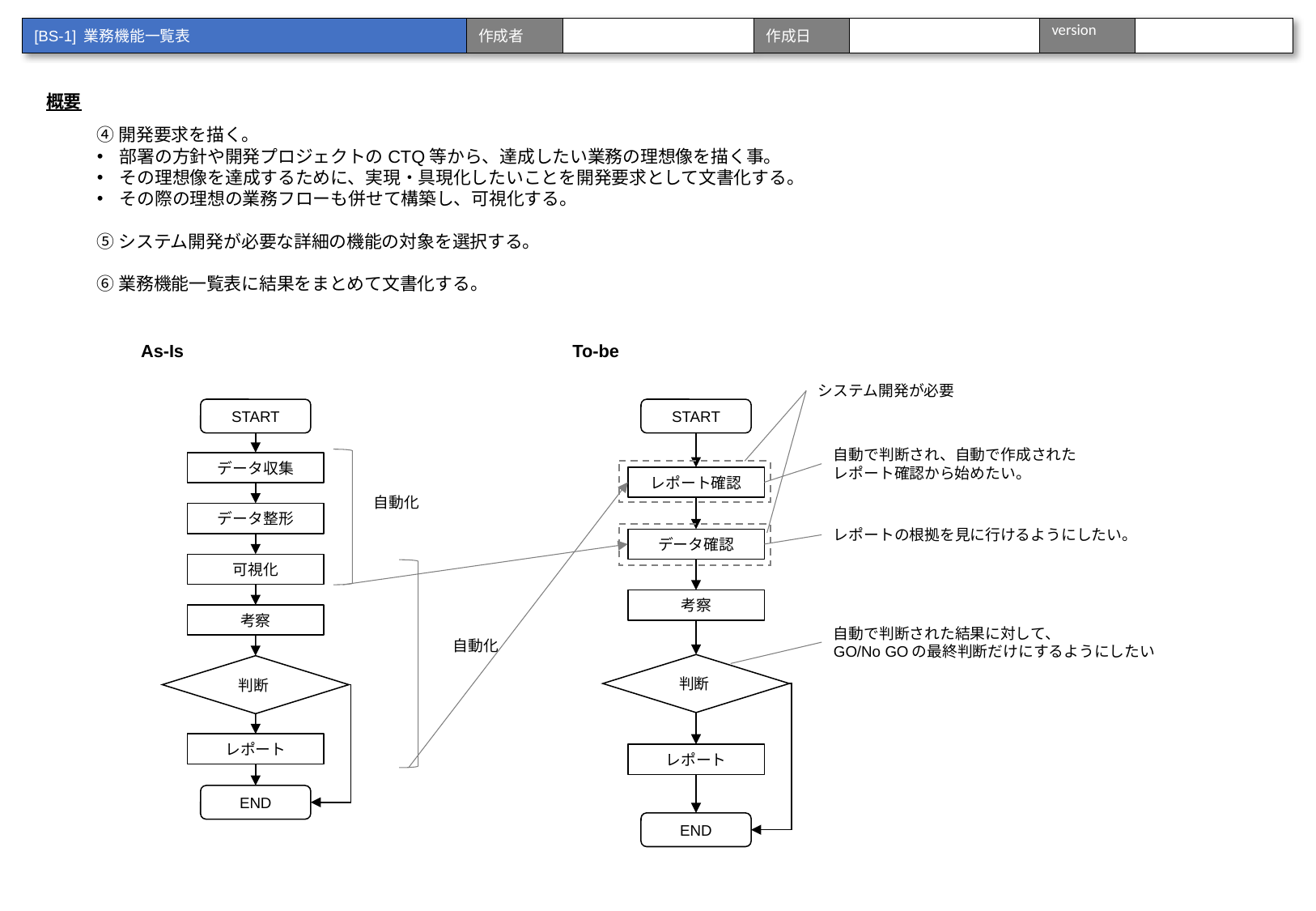

| [BS-1] 業務機能一覧表 | 作成者 |  | 作成日 |  | version |  |
| --- | --- | --- | --- | --- | --- | --- |
概要
④開発要求を描く。
部署の方針や開発プロジェクトのCTQ等から、達成したい業務の理想像を描く事。
その理想像を達成するために、実現・具現化したいことを開発要求として文書化する。
その際の理想の業務フローも併せて構築し、可視化する。

⑤システム開発が必要な詳細の機能の対象を選択する。

⑥業務機能一覧表に結果をまとめて文書化する。
To-be
As-Is
システム開発が必要
START
START
自動で判断され、自動で作成された
レポート確認から始めたい。

データ収集

レポート確認
自動化
データ整形
レポートの根拠を見に行けるようにしたい。

データ確認
可視化

考察
考察
自動で判断された結果に対して、
GO/No GOの最終判断だけにするようにしたい
自動化
判断
判断
レポート
レポート
END
END